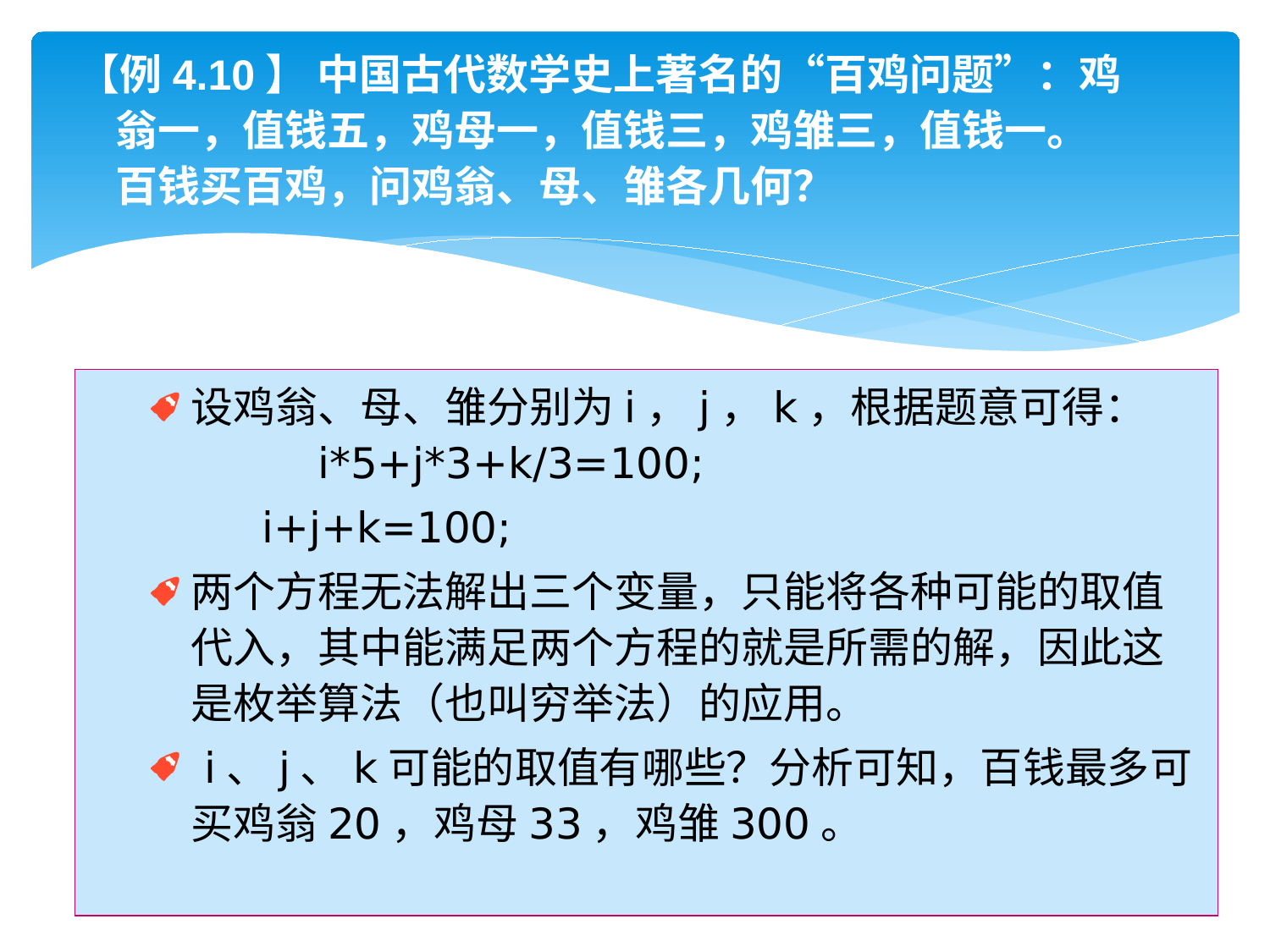

【例4.10】 中国古代数学史上著名的“百鸡问题”：鸡翁一，值钱五，鸡母一，值钱三，鸡雏三，值钱一。百钱买百鸡，问鸡翁、母、雏各几何？

设鸡翁、母、雏分别为i，j，k，根据题意可得： 	i*5+j*3+k/3=100;
		i+j+k=100;
两个方程无法解出三个变量，只能将各种可能的取值代入，其中能满足两个方程的就是所需的解，因此这是枚举算法（也叫穷举法）的应用。
 i、j、k可能的取值有哪些？分析可知，百钱最多可买鸡翁20，鸡母33，鸡雏300。